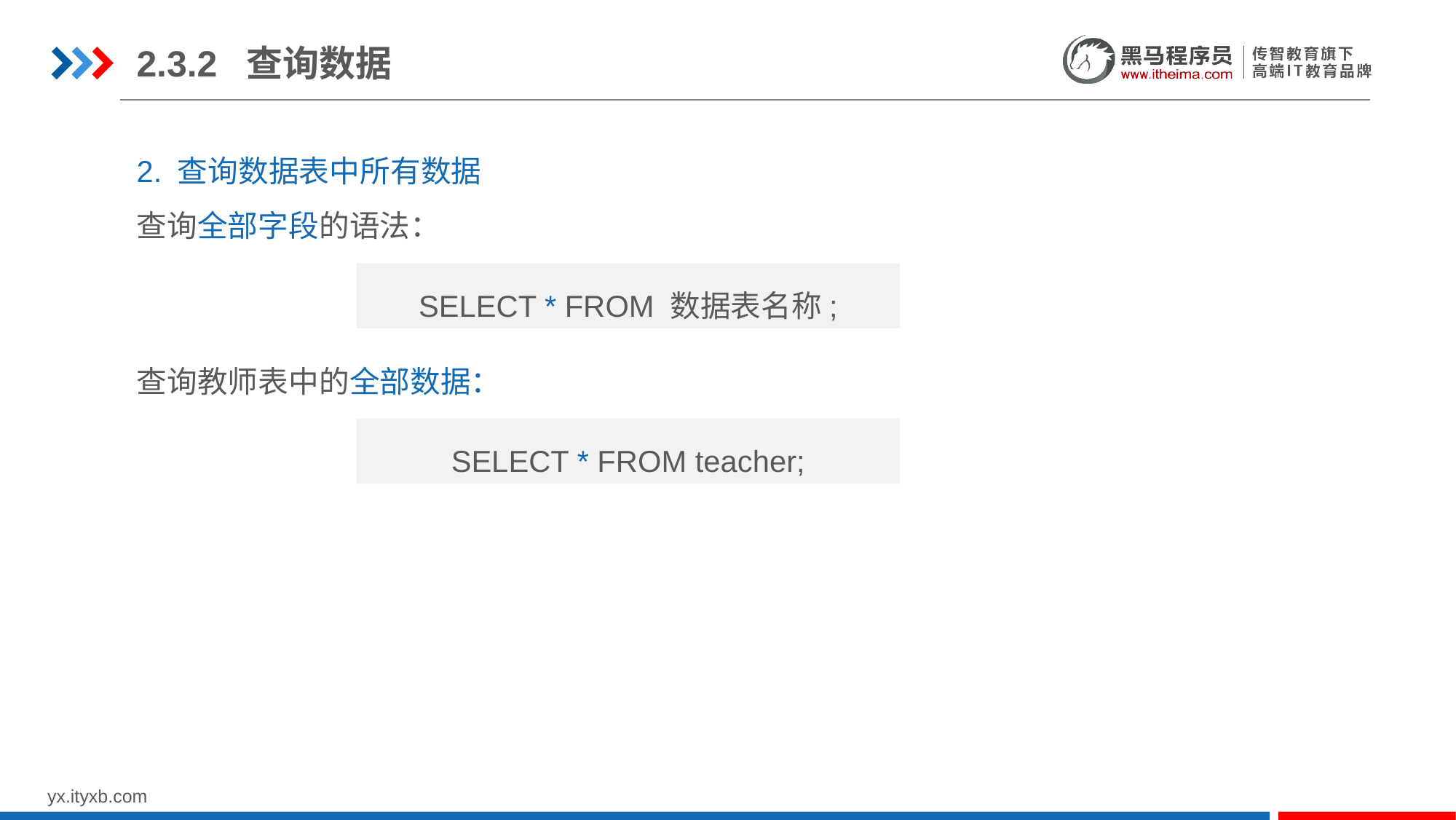

2.3.2  查询数据
2. 查询数据表中所有数据
查询全部字段的语法：
SELECT * FROM 数据表名称;
查询教师表中的全部数据：
SELECT * FROM teacher;